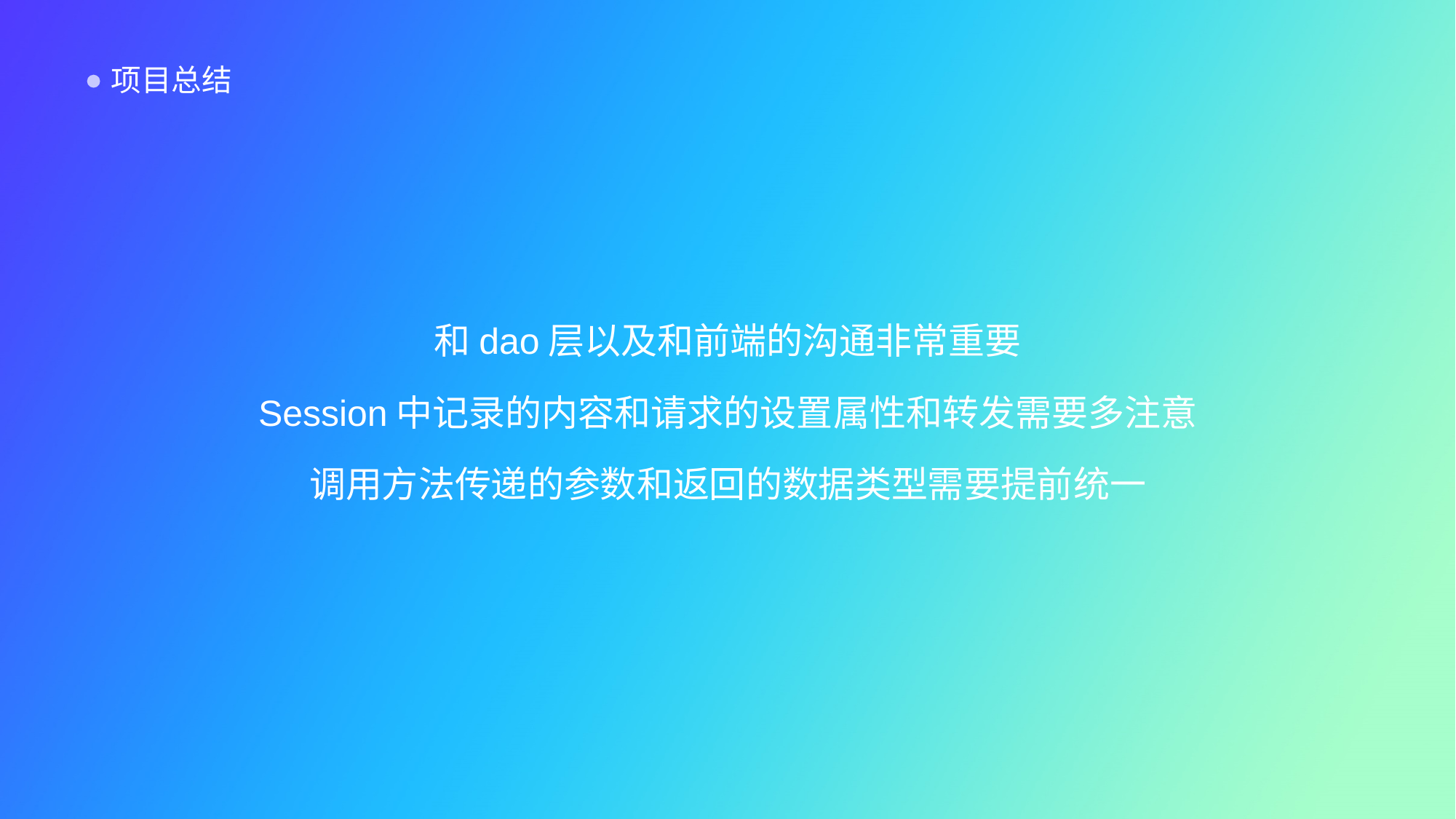

# 项目总结
和dao层以及和前端的沟通非常重要
Session中记录的内容和请求的设置属性和转发需要多注意
调用方法传递的参数和返回的数据类型需要提前统一